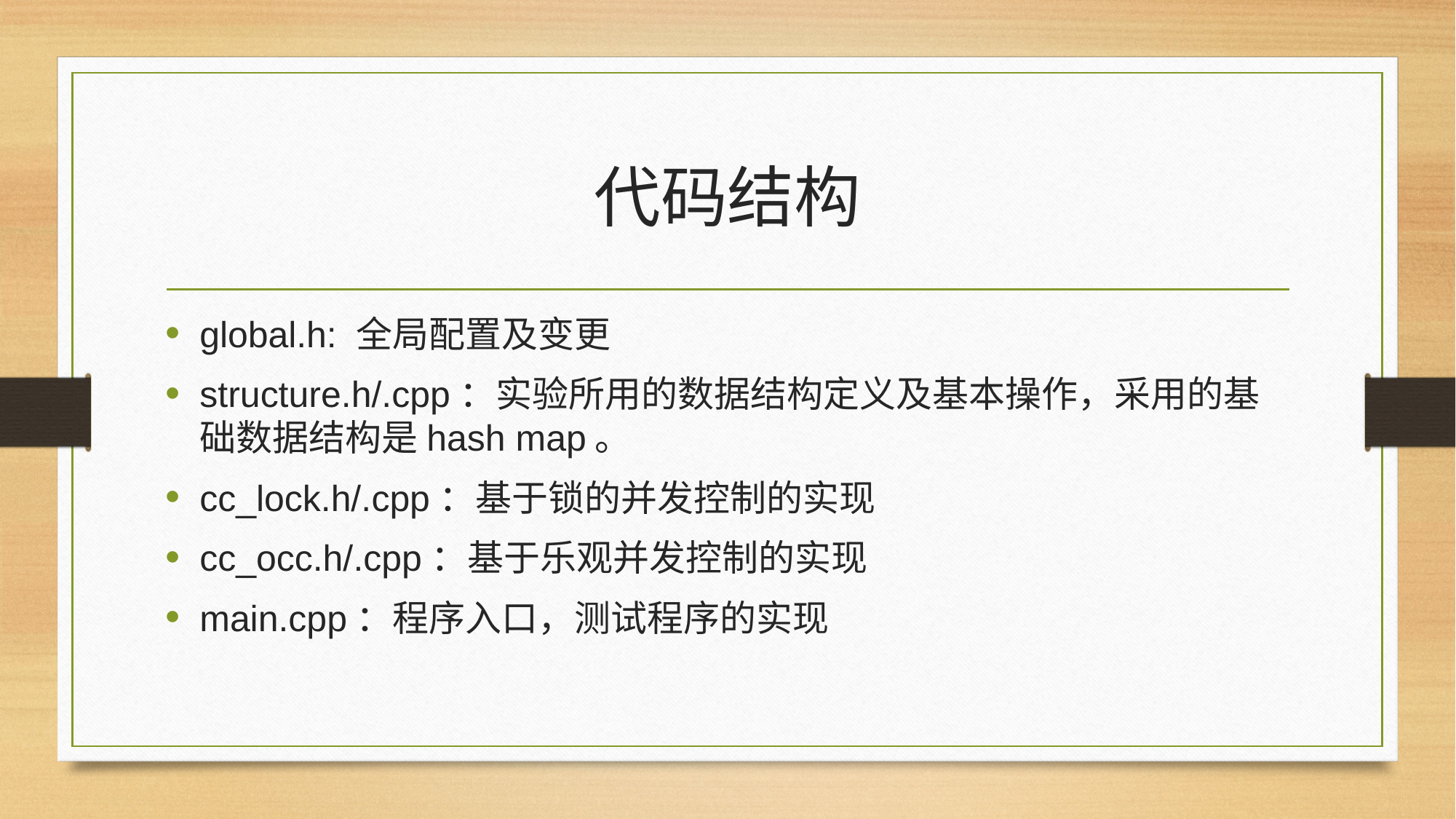

# 代码结构
global.h: 全局配置及变更
structure.h/.cpp：实验所用的数据结构定义及基本操作，采用的基础数据结构是hash map。
cc_lock.h/.cpp：基于锁的并发控制的实现
cc_occ.h/.cpp：基于乐观并发控制的实现
main.cpp：程序入口，测试程序的实现